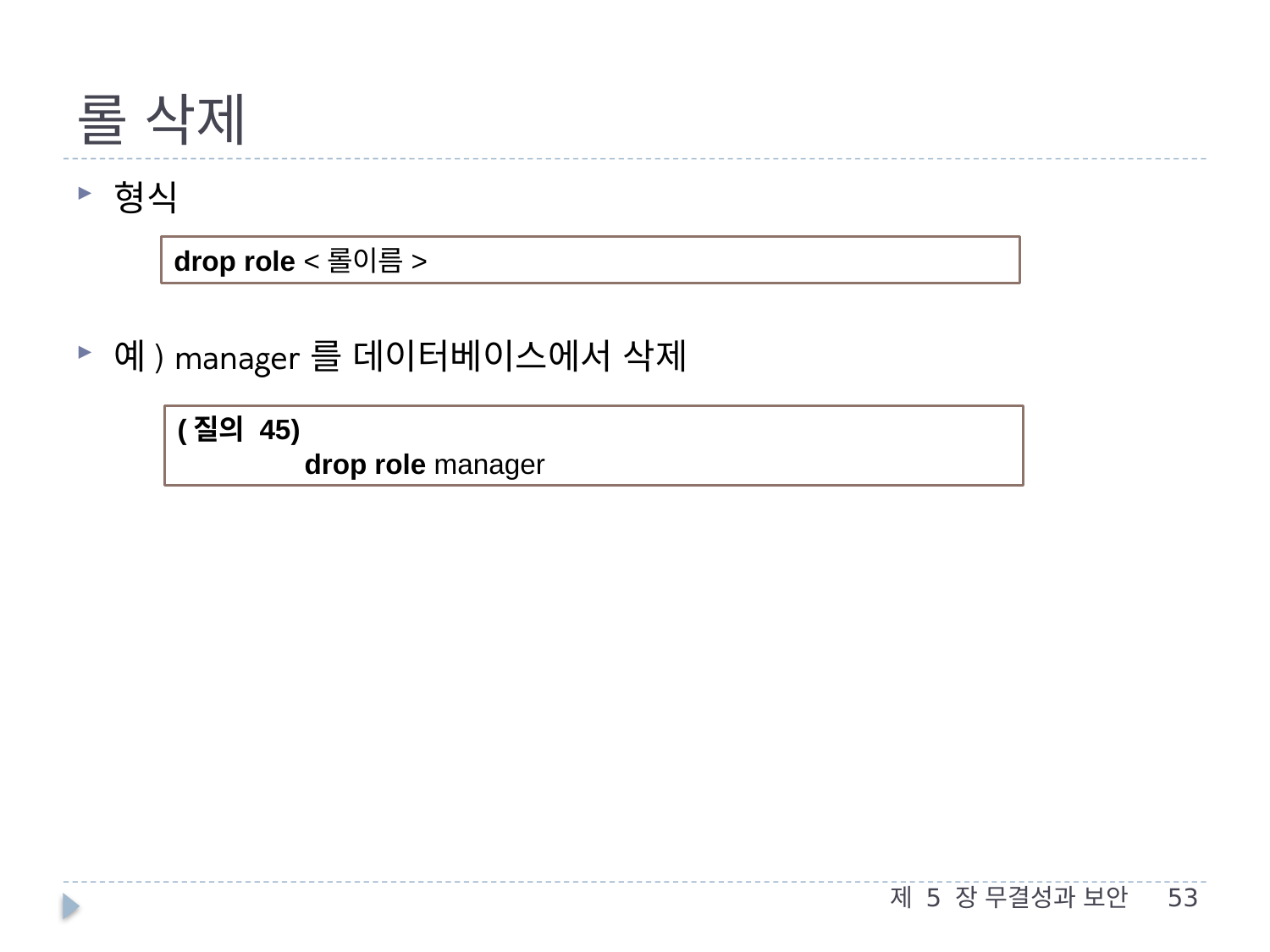

# 롤 삭제
형식

예) manager를 데이터베이스에서 삭제

drop role <롤이름>
(질의 45)
	drop role manager
제 5 장 무결성과 보안
53